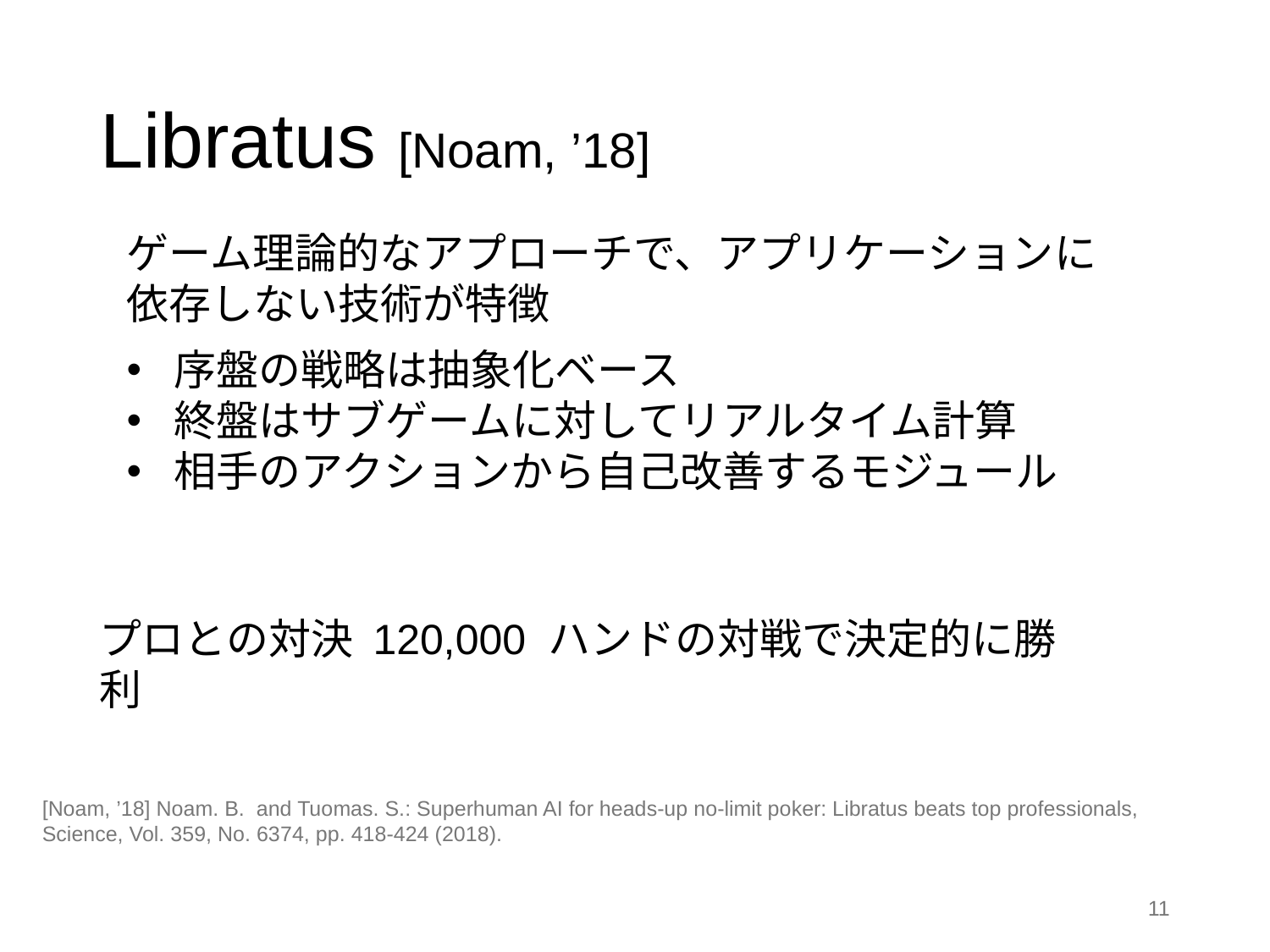

# Libratus [Noam, ’18]
ゲーム理論的なアプローチで、アプリケーションに依存しない技術が特徴
序盤の戦略は抽象化ベース
終盤はサブゲームに対してリアルタイム計算
相手のアクションから自己改善するモジュール
プロとの対決 120,000 ハンドの対戦で決定的に勝利
[Noam, ’18] Noam. B.  and Tuomas. S.: Superhuman AI for heads-up no-limit poker: Libratus beats top professionals, Science, Vol. 359, No. 6374, pp. 418-424 (2018).
11